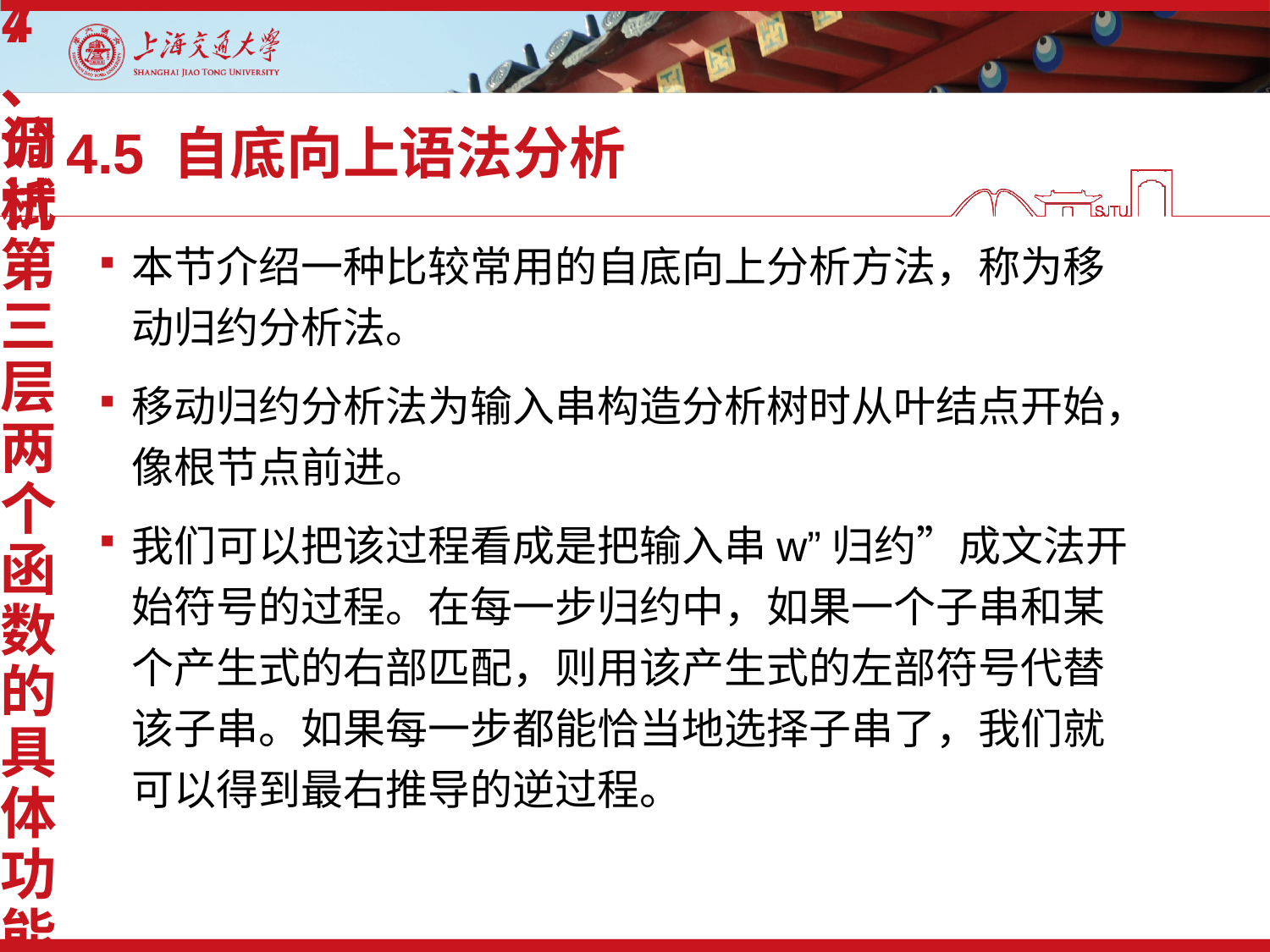

4、分析第三层两个函数的具体功能
7、调试
# 4.5 自底向上语法分析
本节介绍一种比较常用的自底向上分析方法，称为移动归约分析法。
移动归约分析法为输入串构造分析树时从叶结点开始，像根节点前进。
我们可以把该过程看成是把输入串w”归约”成文法开始符号的过程。在每一步归约中，如果一个子串和某个产生式的右部匹配，则用该产生式的左部符号代替该子串。如果每一步都能恰当地选择子串了，我们就可以得到最右推导的逆过程。